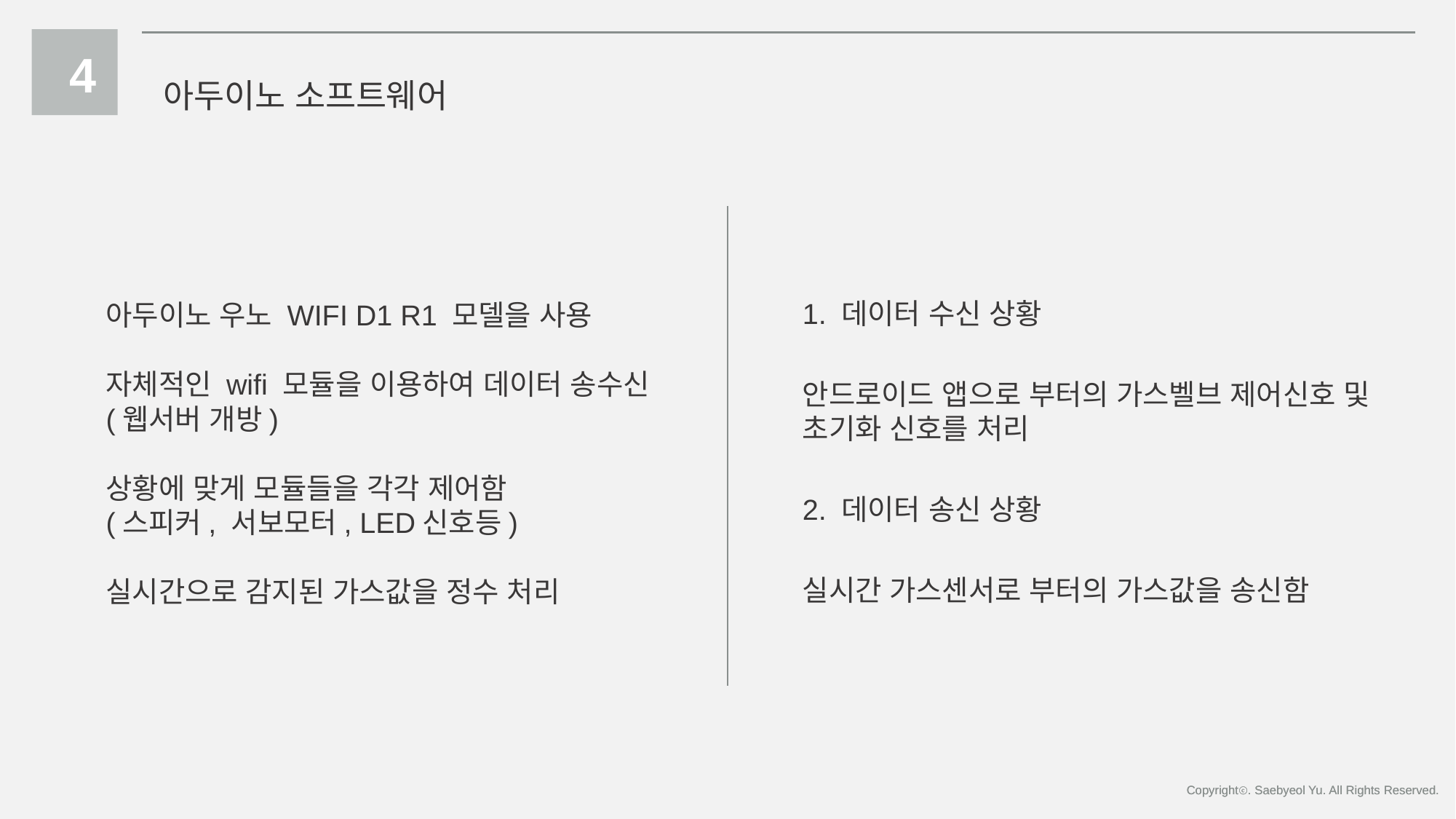

4
아두이노 소프트웨어
1. 데이터 수신 상황

안드로이드 앱으로 부터의 가스벨브 제어신호 및 초기화 신호를 처리

2. 데이터 송신 상황

실시간 가스센서로 부터의 가스값을 송신함
아두이노 우노 WIFI D1 R1 모델을 사용

자체적인 wifi 모듈을 이용하여 데이터 송수신
(웹서버 개방)

상황에 맞게 모듈들을 각각 제어함
(스피커, 서보모터, LED신호등)

실시간으로 감지된 가스값을 정수 처리

Copyrightⓒ. Saebyeol Yu. All Rights Reserved.